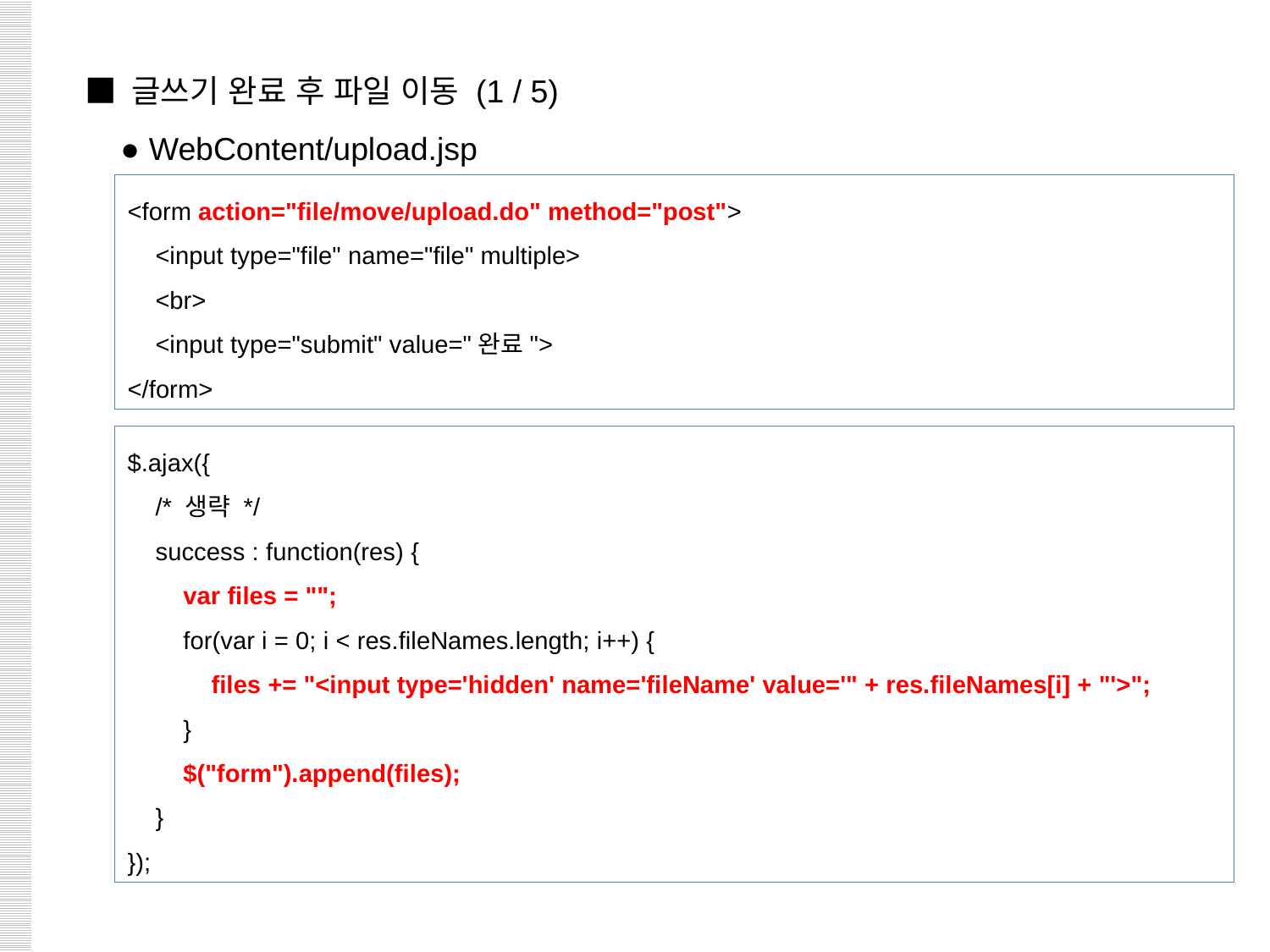

■ 글쓰기 완료 후 파일 이동 (1 / 5)
    ● WebContent/upload.jsp
<form action="file/move/upload.do" method="post">
    <input type="file" name="file" multiple>
    <br>
    <input type="submit" value="완료">
</form>
$.ajax({
    /* 생략 */
    success : function(res) {
        var files = "";
        for(var i = 0; i < res.fileNames.length; i++) {
            files += "<input type='hidden' name='fileName' value='" + res.fileNames[i] + "'>";
        }
        $("form").append(files);
    }
});